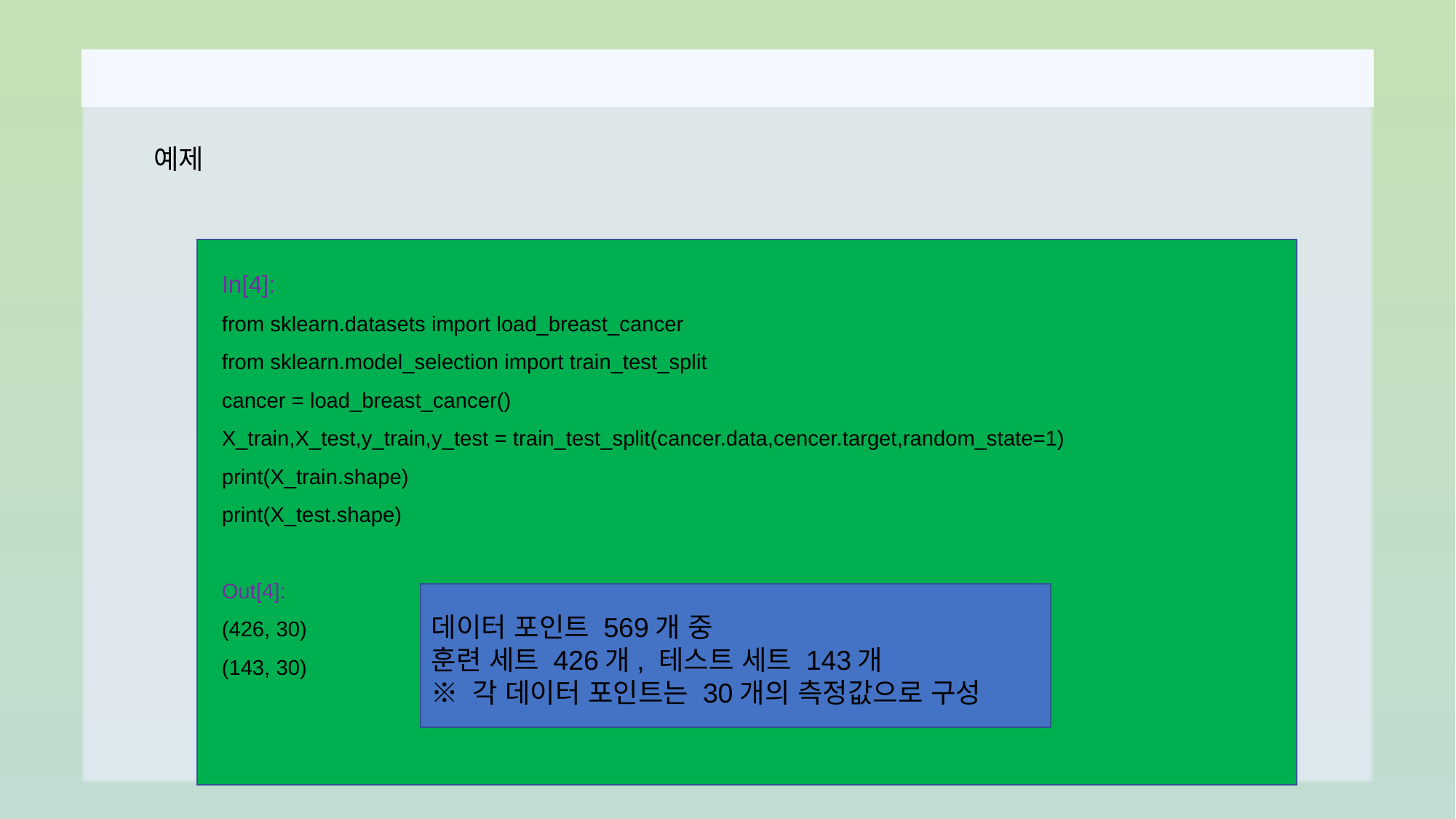

예제

In[4]:
from sklearn.datasets import load_breast_cancer
from sklearn.model_selection import train_test_split
cancer = load_breast_cancer()
X_train,X_test,y_train,y_test = train_test_split(cancer.data,cencer.target,random_state=1)
print(X_train.shape)
print(X_test.shape)

Out[4]:
(426, 30)
(143, 30)

데이터 포인트 569개 중
훈련 세트 426개, 테스트 세트 143개
※ 각 데이터 포인트는 30개의 측정값으로 구성